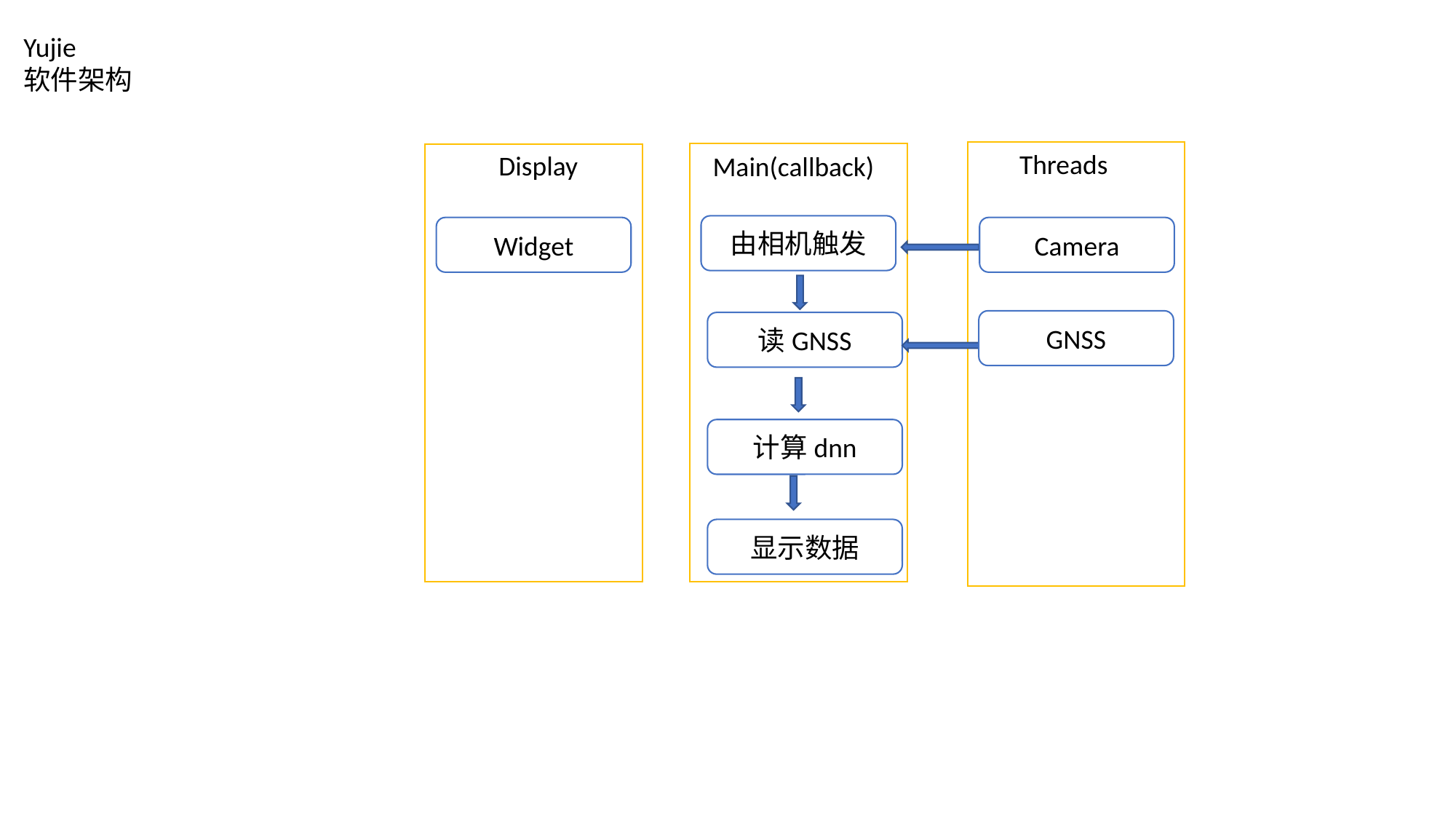

Yujie
软件架构

Threads
Display

Main(callback)

由相机触发
Widget
Camera

GNSS
读GNSS

计算dnn
Watchdog

显示数据